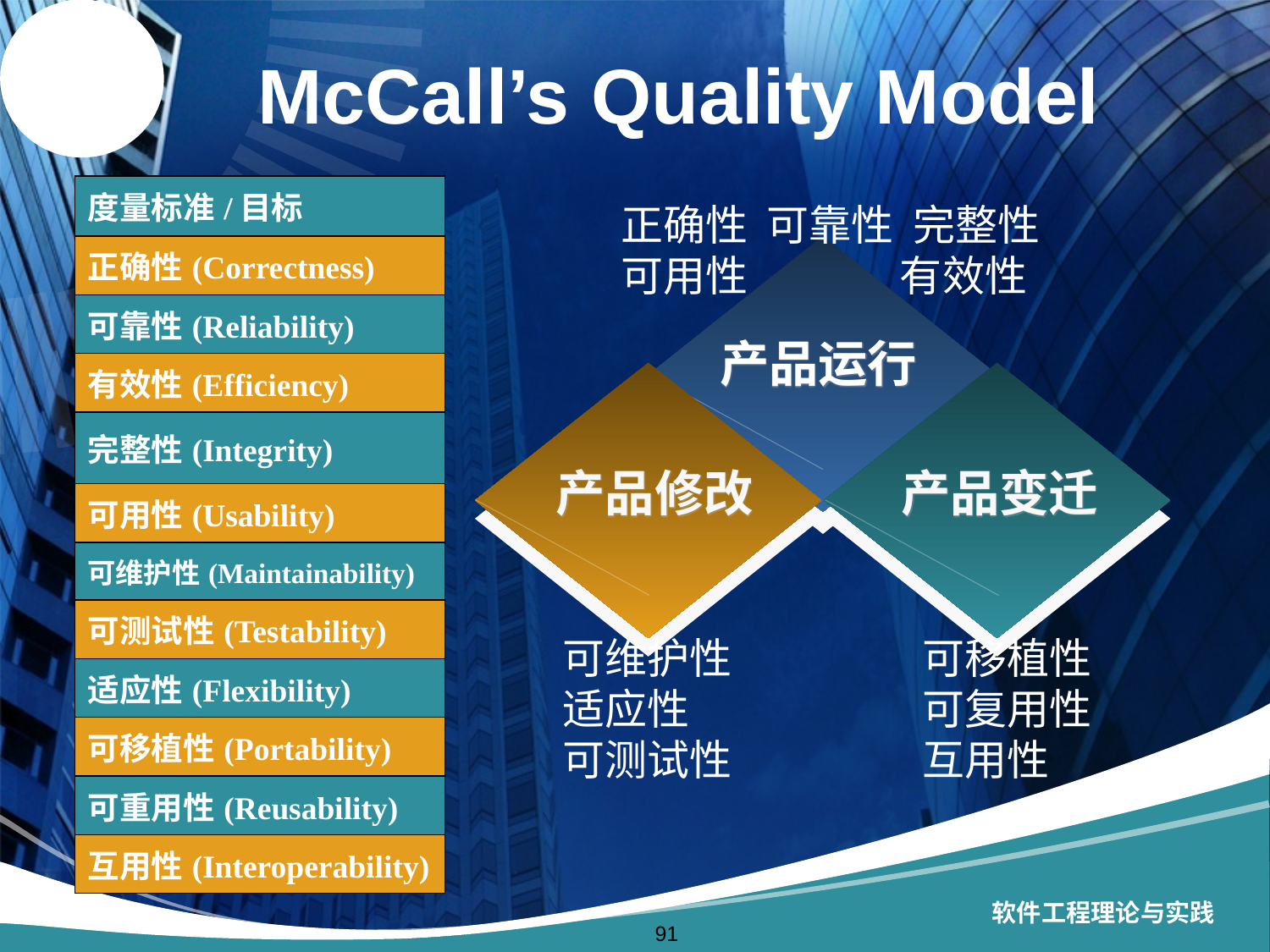

# McCall’s Quality Model
| 度量标准/目标 |
| --- |
| 正确性(Correctness) |
| 可靠性(Reliability) |
| 有效性(Efficiency) |
| 完整性(Integrity) |
| 可用性(Usability) |
| 可维护性(Maintainability) |
| 可测试性(Testability) |
| 适应性(Flexibility) |
| 可移植性(Portability) |
| 可重用性(Reusability) |
| 互用性(Interoperability) |
正确性  可靠性  完整性
可用性                有效性

产品运行
产品修改
产品变迁

可维护性
适应性
可测试性
可移植性
可复用性
互用性
软件工程理论与实践
91